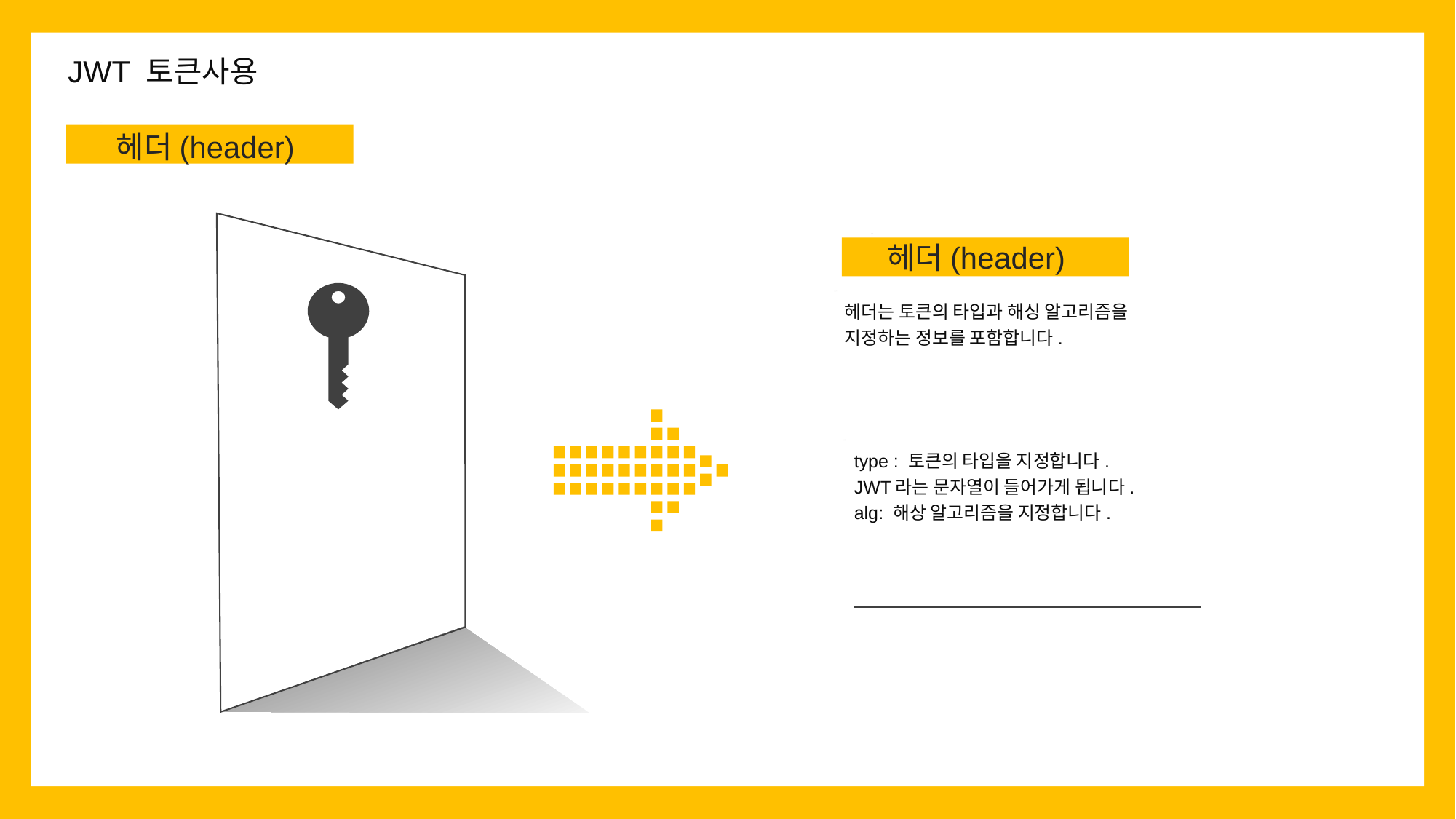

JWT 토큰사용
헤더(header)

헤더(header)

헤더는 토큰의 타입과 해싱 알고리즘을 지정하는 정보를 포함합니다.

type : 토큰의 타입을 지정합니다. JWT라는 문자열이 들어가게 됩니다.
alg: 해상 알고리즘을 지정합니다.